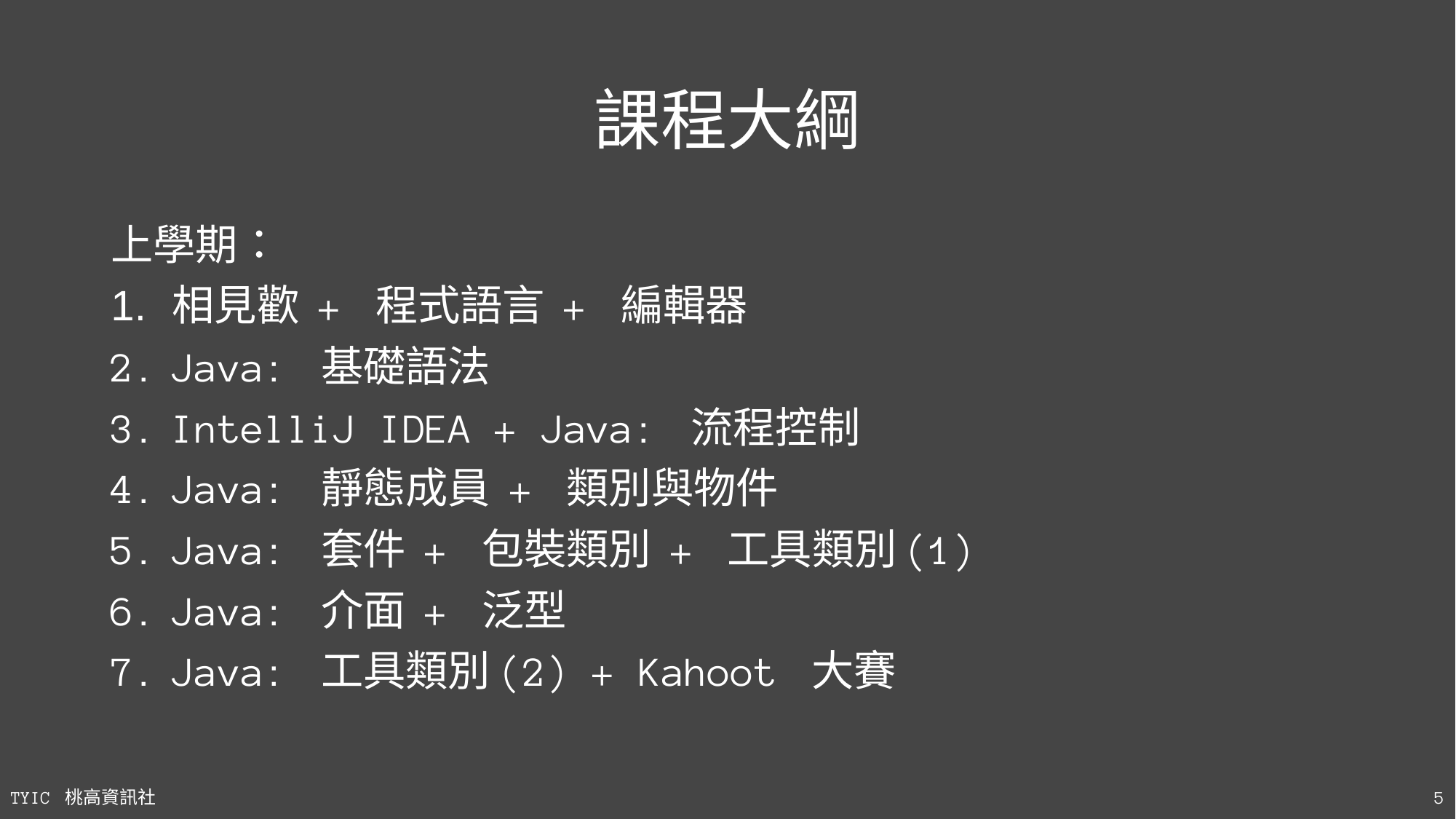

# 課程大綱
上學期：
相見歡 + 程式語言 + 編輯器
Java: 基礎語法
IntelliJ IDEA + Java: 流程控制
Java: 靜態成員 + 類別與物件
Java: 套件 + 包裝類別 + 工具類別(1)
Java: 介面 + 泛型
Java: 工具類別(2) + Kahoot 大賽